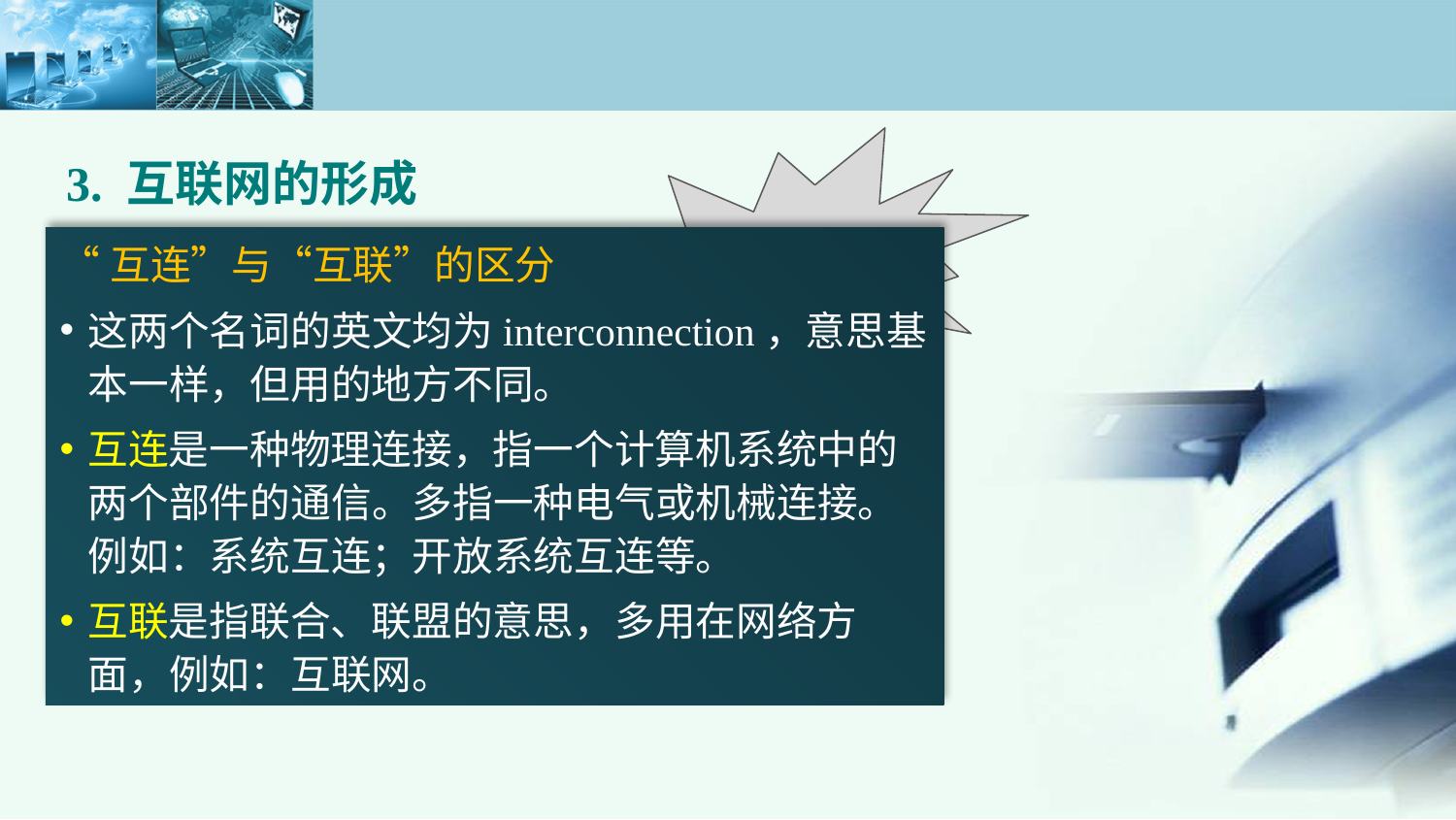

互联网应用高速发展
3. 互联网的形成
“互连”与“互联”的区分
这两个名词的英文均为interconnection，意思基本一样，但用的地方不同。
互连是一种物理连接，指一个计算机系统中的两个部件的通信。多指一种电气或机械连接。例如：系统互连；开放系统互连等。
互联是指联合、联盟的意思，多用在网络方面，例如：互联网。
从用户的角度来看，Internet是一个全球范围的信息资源网；
从网络结构角度看，Internet是一个由路由器互联起来的大型网际网。